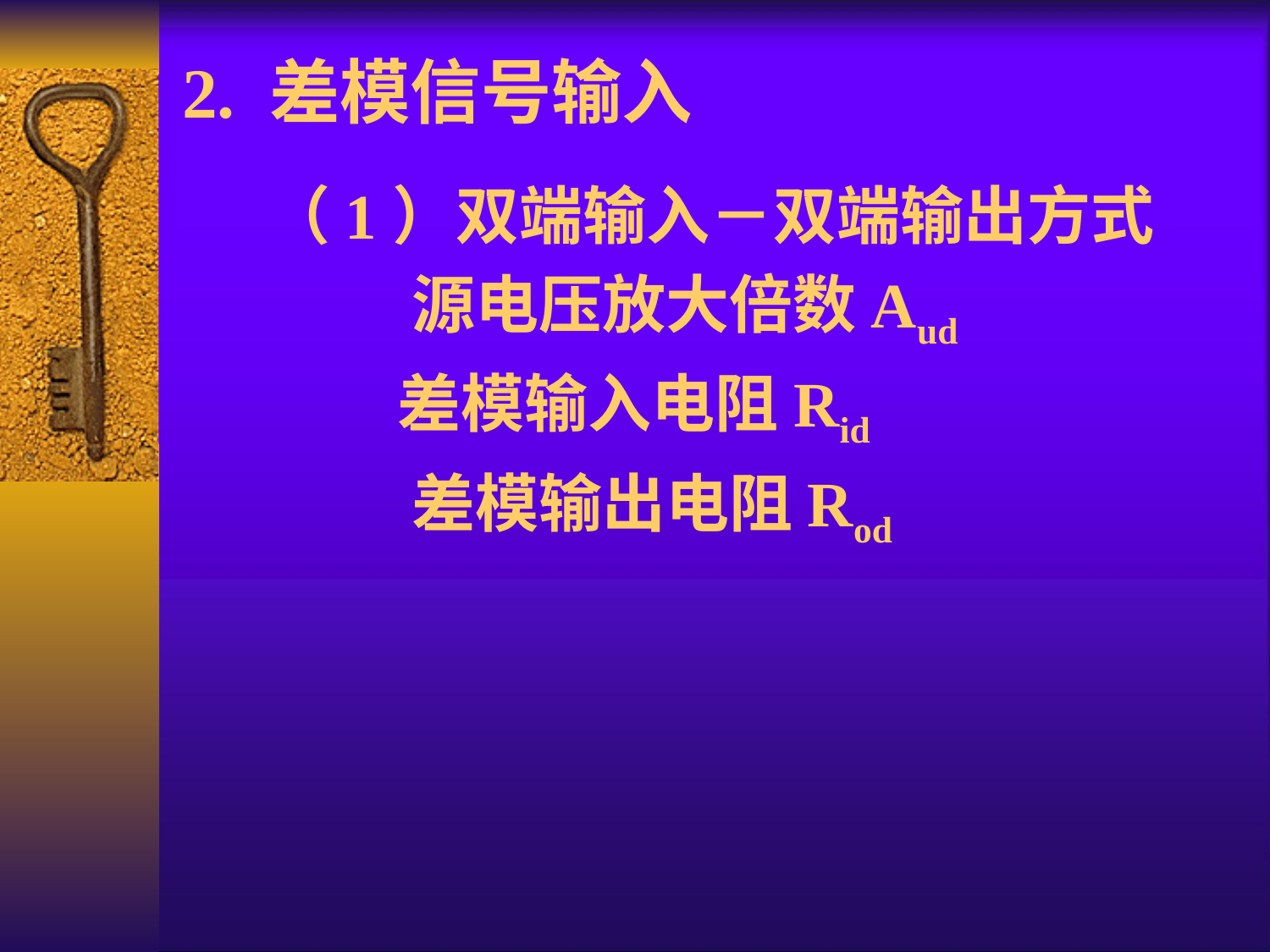

# 2. 差模信号输入
（1）双端输入－双端输出方式
         源电压放大倍数Aud
              差模输入电阻Rid
         差模输出电阻Rod